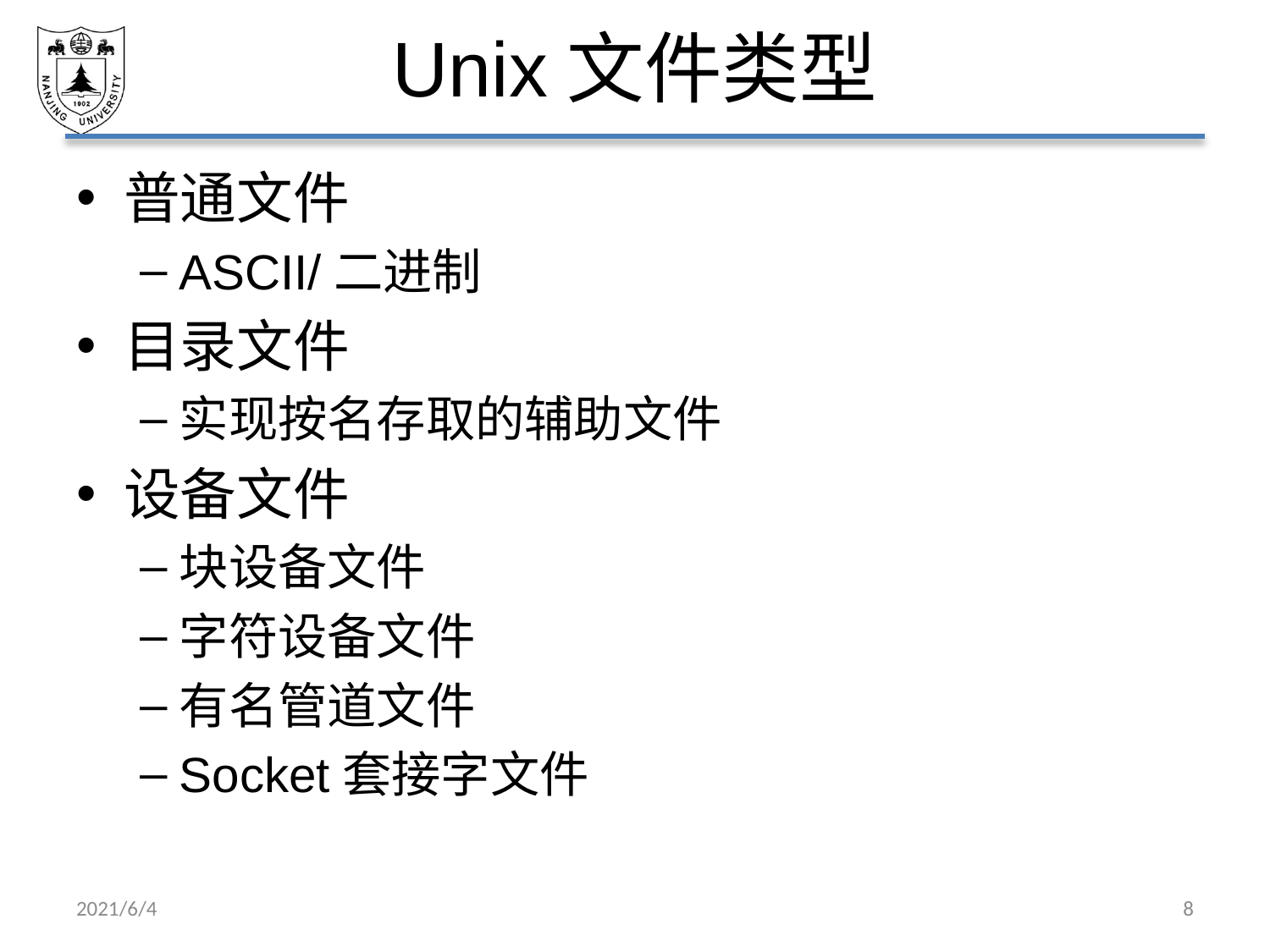

# Unix文件类型
普通文件
ASCII/二进制
目录文件
实现按名存取的辅助文件
设备文件
块设备文件
字符设备文件
有名管道文件
Socket套接字文件
2021/6/4
8